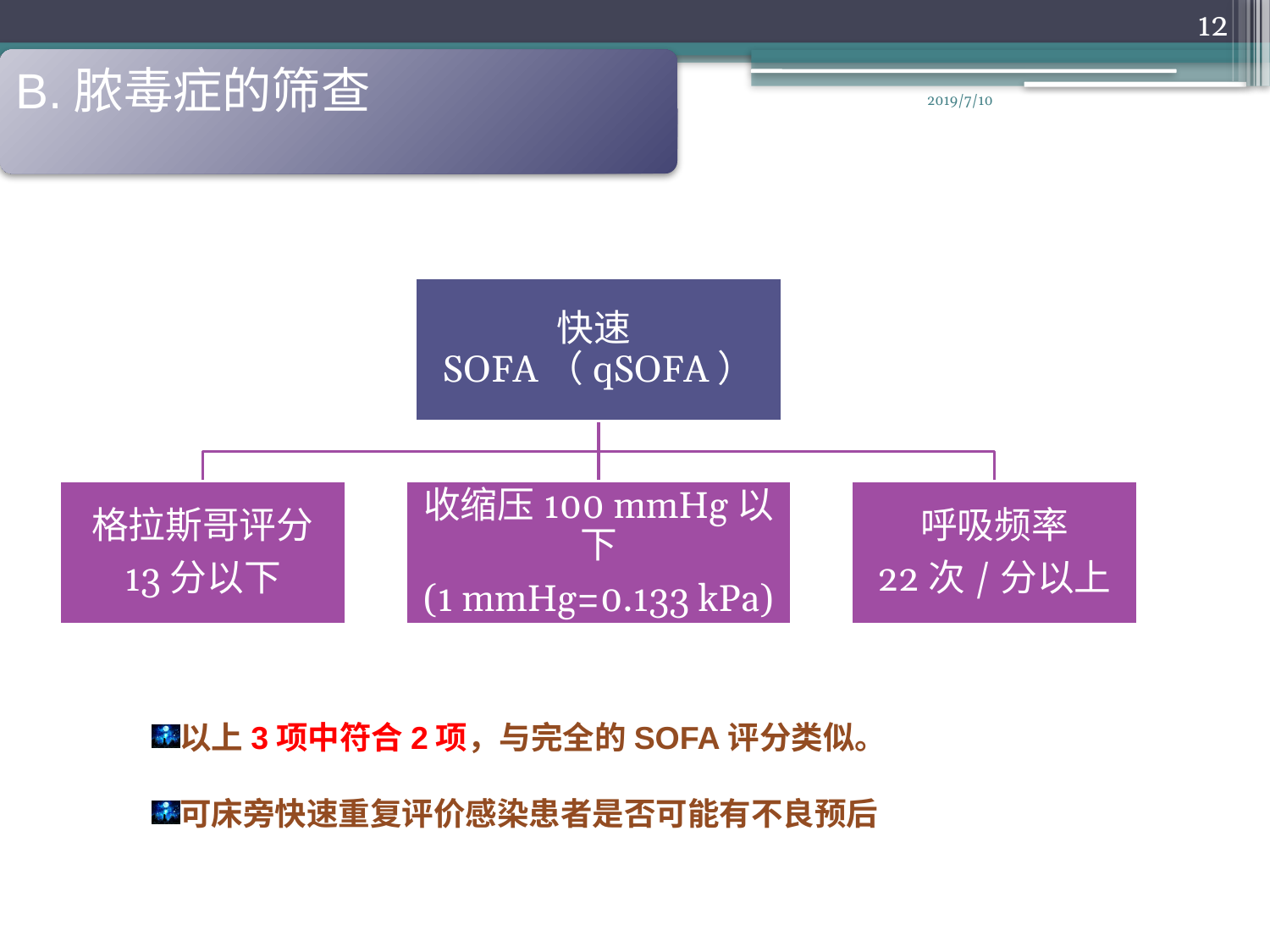

12
B.脓毒症的筛查
2019/7/10
快速SOFA（qSOFA）
格拉斯哥评分
13分以下
收缩压100 mmHg以下
(1 mmHg=0.133 kPa)
呼吸频率
22次/分以上
以上3项中符合2项，与完全的SOFA评分类似。

可床旁快速重复评价感染患者是否可能有不良预后